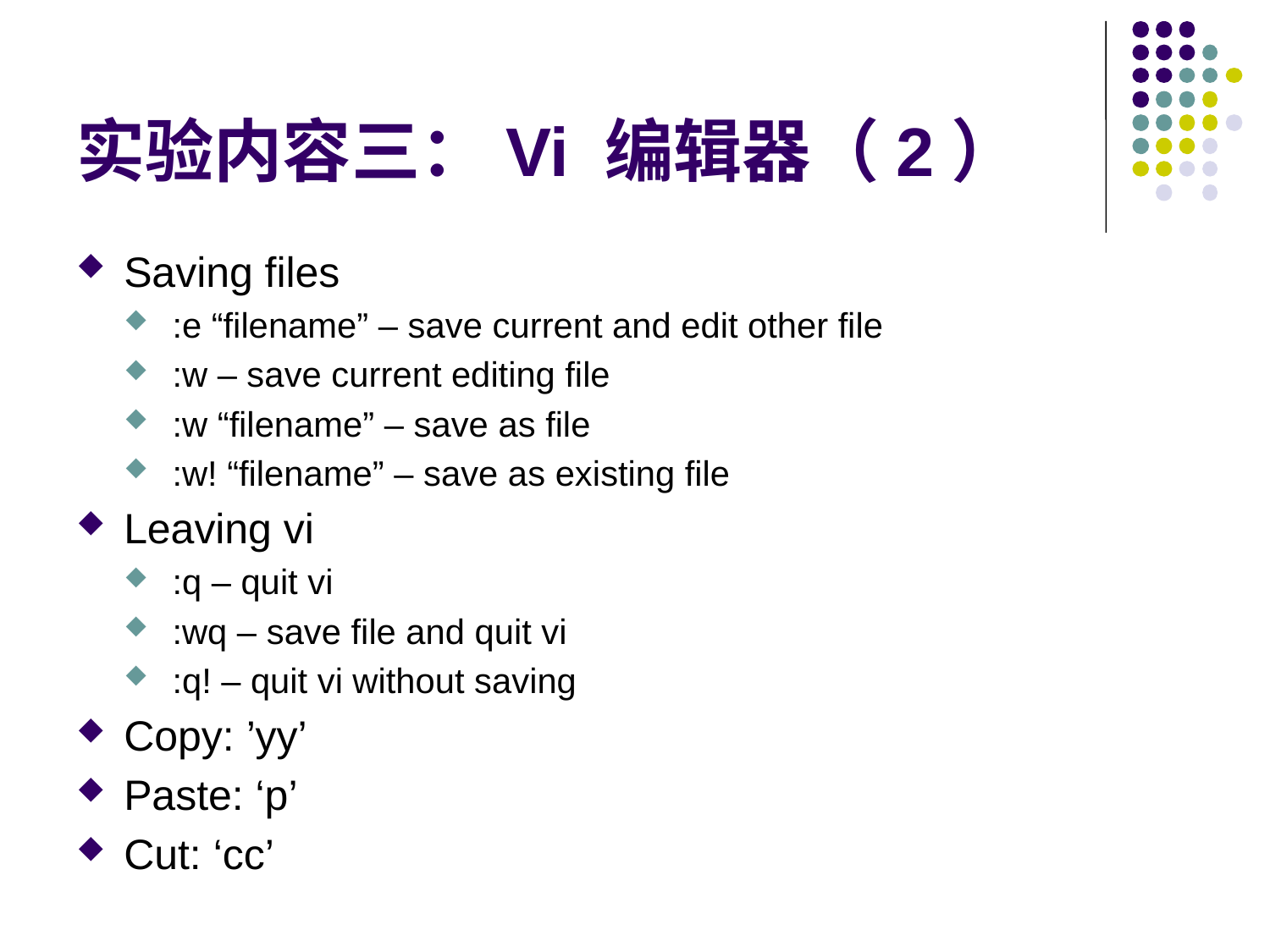

# 实验内容三：Vi 编辑器（2）
Saving files
:e “filename” – save current and edit other file
:w – save current editing file
:w “filename” – save as file
:w! “filename” – save as existing file
Leaving vi
:q – quit vi
:wq – save file and quit vi
:q! – quit vi without saving
Copy: ’yy’
Paste: ‘p’
Cut: ‘cc’

9